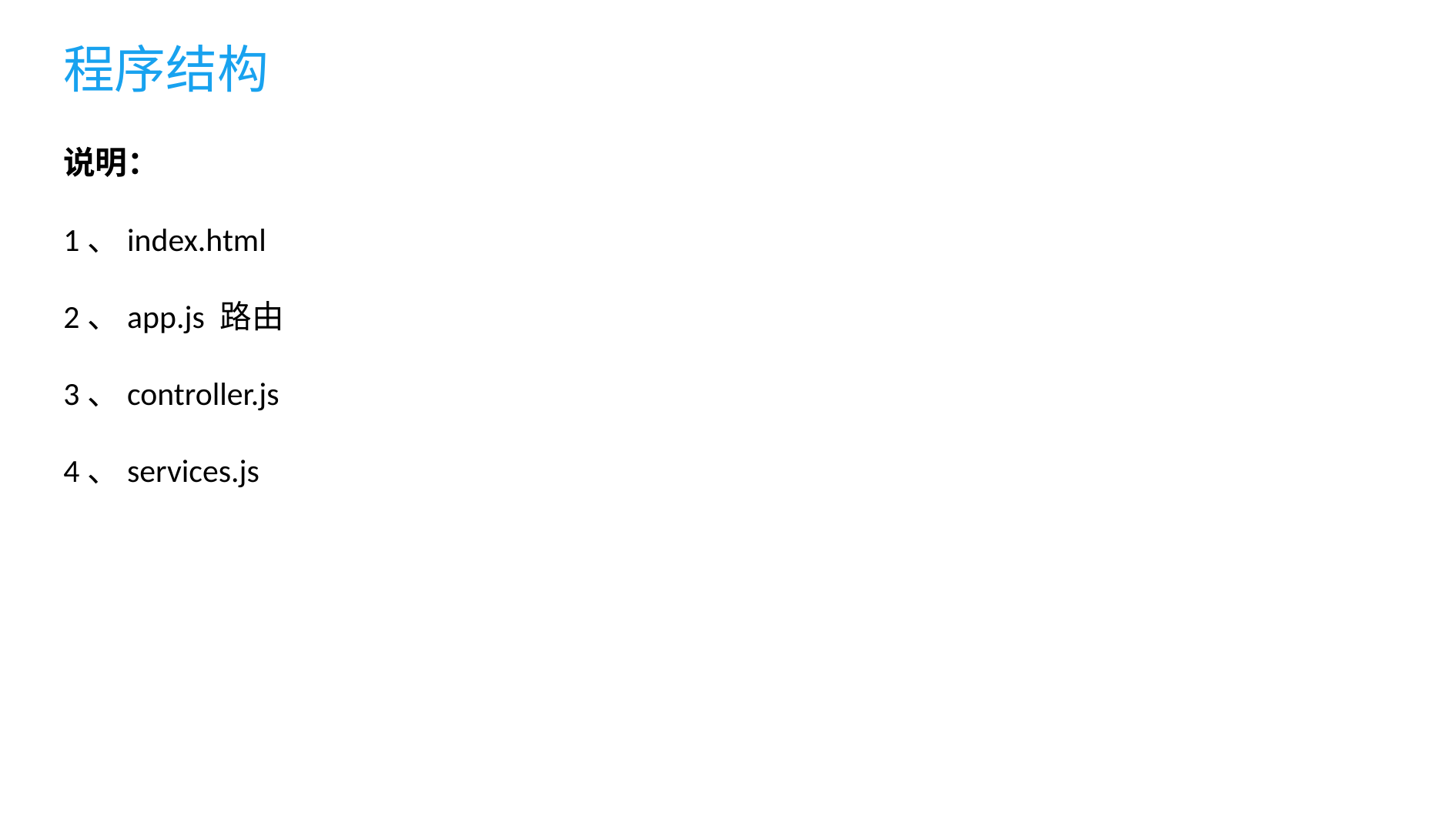

# 程序结构
说明：

1、index.html

2、app.js 路由

3、controller.js

4、services.js